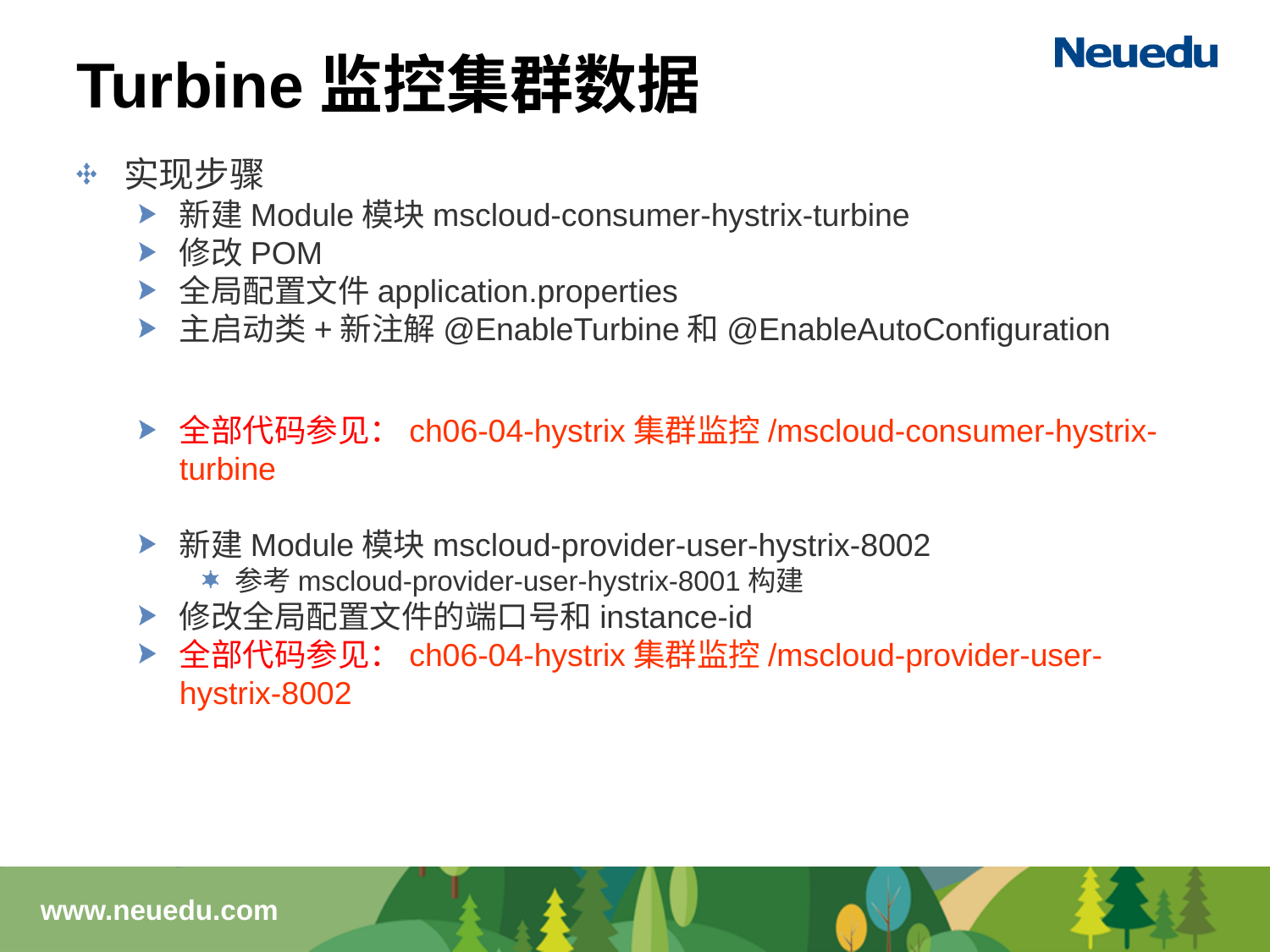

# Turbine监控集群数据
实现步骤
新建Module模块mscloud-consumer-hystrix-turbine
修改POM
全局配置文件application.properties
主启动类+新注解@EnableTurbine和@EnableAutoConfiguration

全部代码参见：ch06-04-hystrix集群监控/mscloud-consumer-hystrix-turbine

新建Module模块mscloud-provider-user-hystrix-8002
参考mscloud-provider-user-hystrix-8001构建
修改全局配置文件的端口号和instance-id
全部代码参见：ch06-04-hystrix集群监控/mscloud-provider-user-hystrix-8002